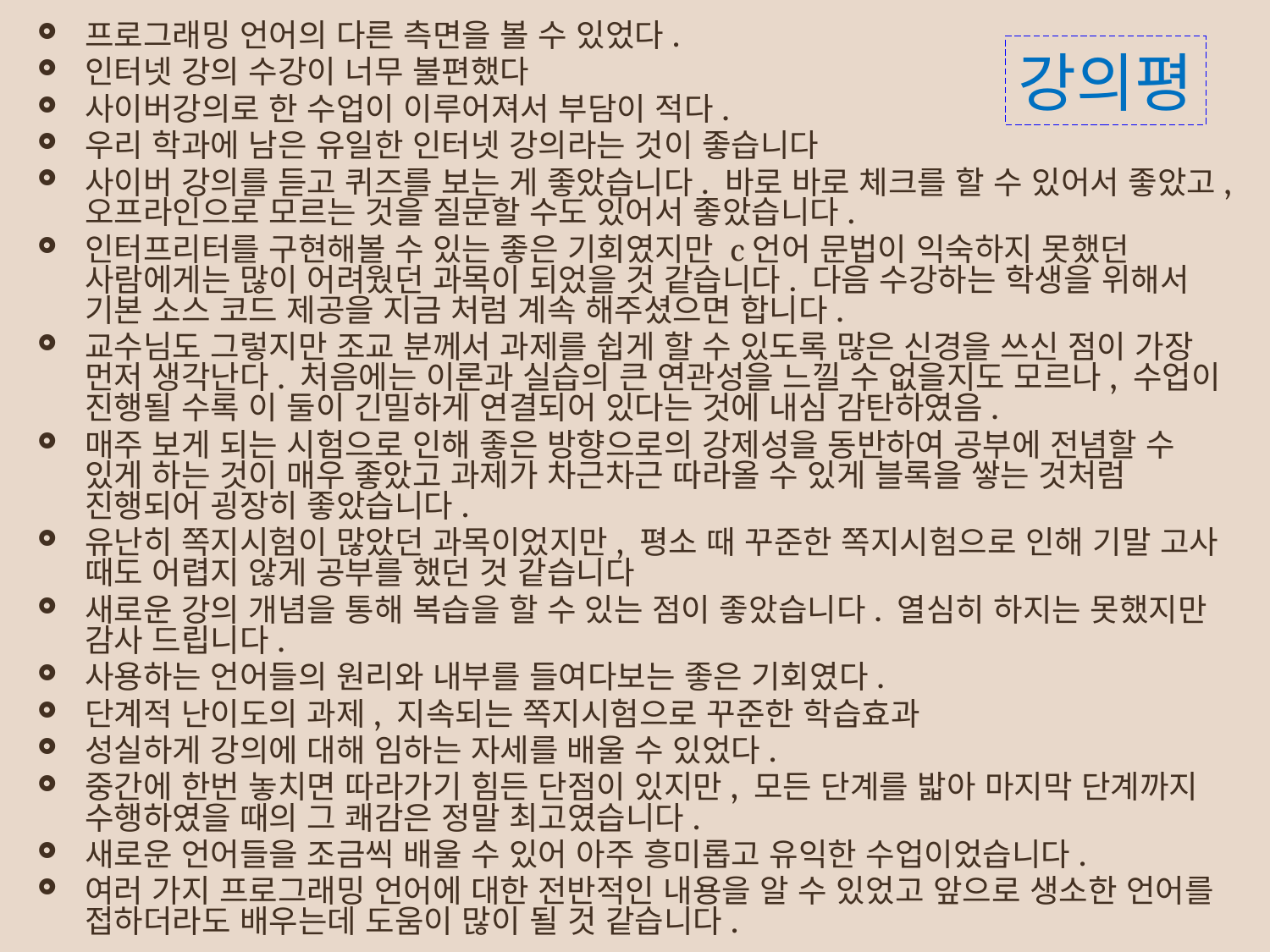

프로그래밍 언어의 다른 측면을 볼 수 있었다.
인터넷 강의 수강이 너무 불편했다
사이버강의로 한 수업이 이루어져서 부담이 적다.
우리 학과에 남은 유일한 인터넷 강의라는 것이 좋습니다
사이버 강의를 듣고 퀴즈를 보는 게 좋았습니다. 바로 바로 체크를 할 수 있어서 좋았고, 오프라인으로 모르는 것을 질문할 수도 있어서 좋았습니다.
인터프리터를 구현해볼 수 있는 좋은 기회였지만 c언어 문법이 익숙하지 못했던 사람에게는 많이 어려웠던 과목이 되었을 것 같습니다. 다음 수강하는 학생을 위해서 기본 소스 코드 제공을 지금 처럼 계속 해주셨으면 합니다.
교수님도 그렇지만 조교 분께서 과제를 쉽게 할 수 있도록 많은 신경을 쓰신 점이 가장 먼저 생각난다. 처음에는 이론과 실습의 큰 연관성을 느낄 수 없을지도 모르나, 수업이 진행될 수록 이 둘이 긴밀하게 연결되어 있다는 것에 내심 감탄하였음.
매주 보게 되는 시험으로 인해 좋은 방향으로의 강제성을 동반하여 공부에 전념할 수 있게 하는 것이 매우 좋았고 과제가 차근차근 따라올 수 있게 블록을 쌓는 것처럼 진행되어 굉장히 좋았습니다.
유난히 쪽지시험이 많았던 과목이었지만, 평소 때 꾸준한 쪽지시험으로 인해 기말 고사 때도 어렵지 않게 공부를 했던 것 같습니다
새로운 강의 개념을 통해 복습을 할 수 있는 점이 좋았습니다. 열심히 하지는 못했지만 감사 드립니다.
사용하는 언어들의 원리와 내부를 들여다보는 좋은 기회였다.
단계적 난이도의 과제, 지속되는 쪽지시험으로 꾸준한 학습효과
성실하게 강의에 대해 임하는 자세를 배울 수 있었다.
중간에 한번 놓치면 따라가기 힘든 단점이 있지만, 모든 단계를 밟아 마지막 단계까지 수행하였을 때의 그 쾌감은 정말 최고였습니다.
새로운 언어들을 조금씩 배울 수 있어 아주 흥미롭고 유익한 수업이었습니다.
여러 가지 프로그래밍 언어에 대한 전반적인 내용을 알 수 있었고 앞으로 생소한 언어를 접하더라도 배우는데 도움이 많이 될 것 같습니다.
강의평